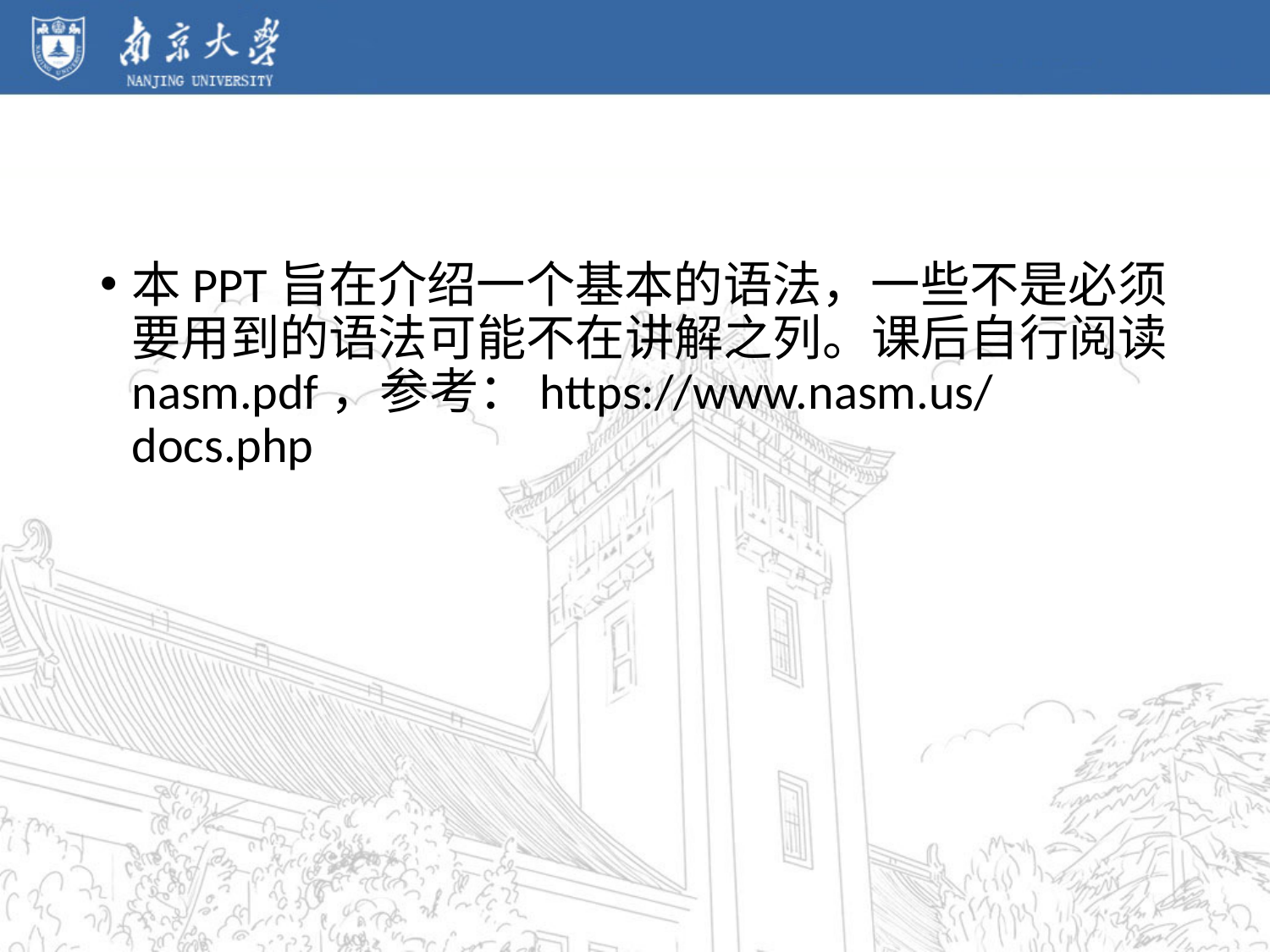

#
本PPT旨在介绍一个基本的语法，一些不是必须要用到的语法可能不在讲解之列。课后自行阅读nasm.pdf，参考：https://www.nasm.us/docs.php